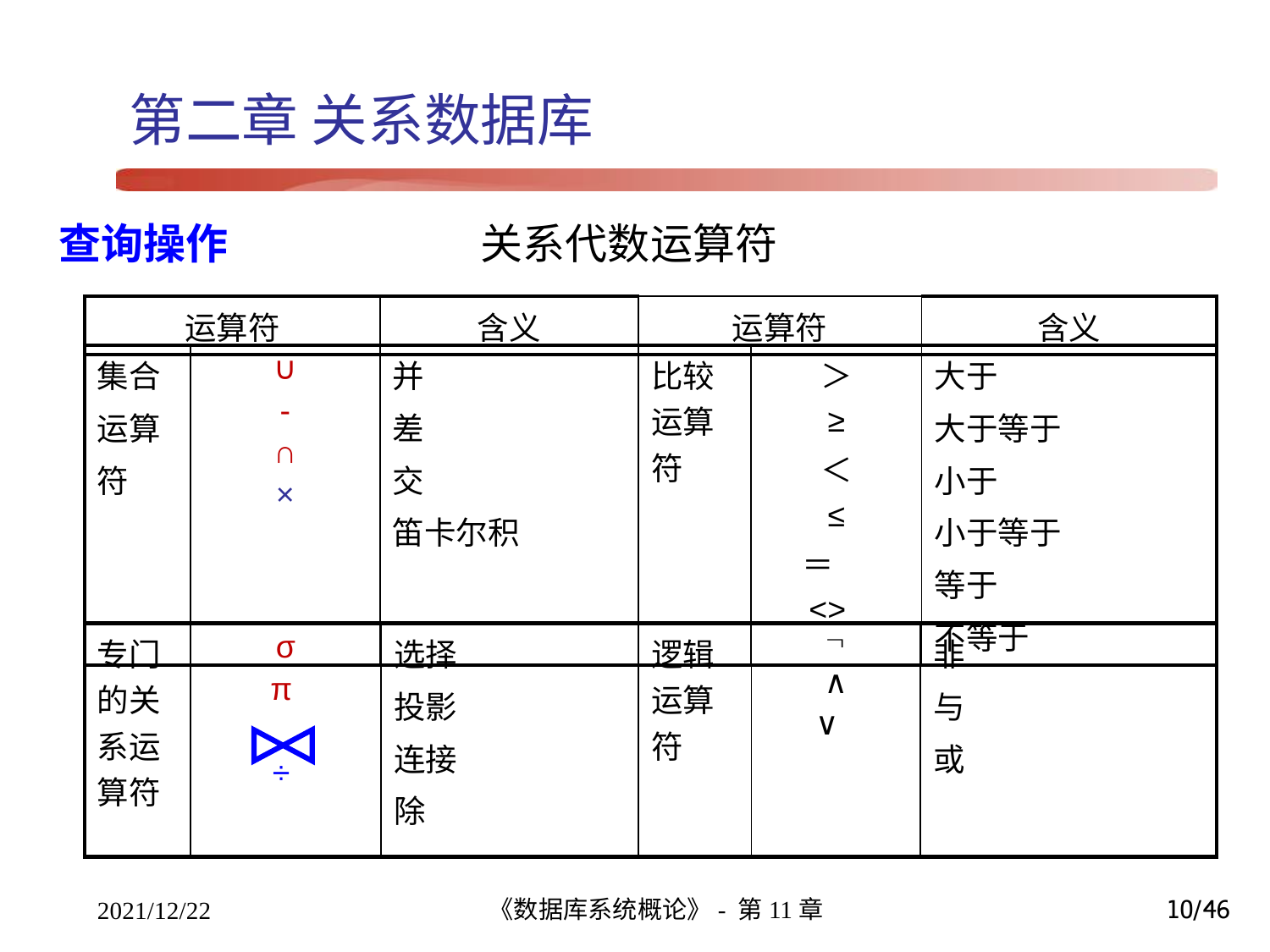

# 第二章 关系数据库
查询操作
关系代数运算符
| 运算符 | 含义 | 运算符 | 含义 |
| --- | --- | --- | --- |
| 集合 运算 符 | ∪ - ∩ × | 并 差 交 笛卡尔积 | 比较运算符 | ＞ ≥ ＜ ≤ ＝ <> | 大于 大于等于 小于 小于等于 等于 不等于 |
| --- | --- | --- | --- | --- | --- |
| 专门的关系运算符 | σ π  ÷ | 选择 投影 连接 除 | 逻辑运算符 | ¬ ∧ ∨ | 非 与 或 |
| --- | --- | --- | --- | --- | --- |

《数据库系统概论》- 第11章
10/46
2021/12/22